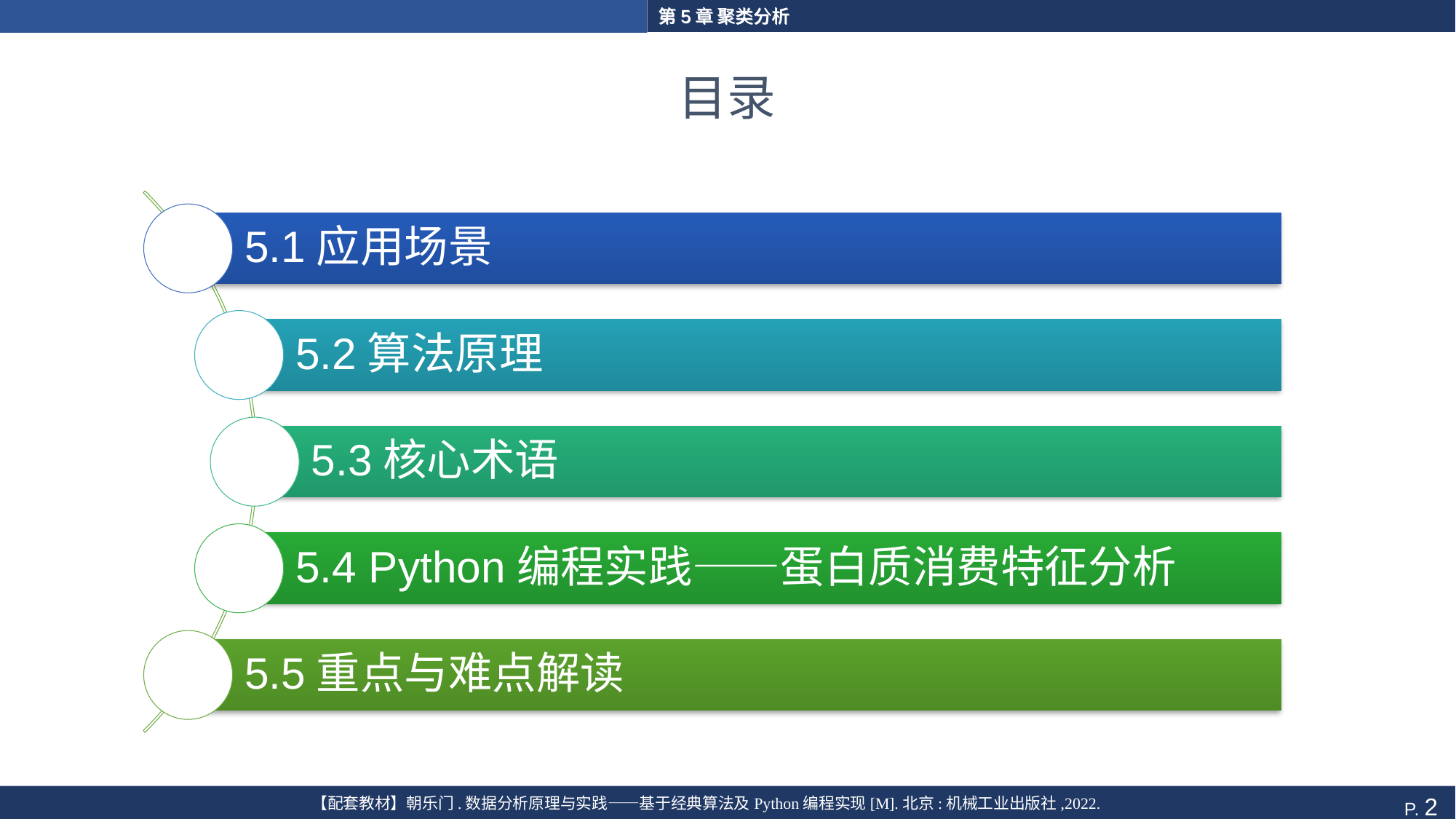

第5章 聚类分析
# 目录
5.1应用场景
5.2算法原理
5.3核心术语
5.4 Python编程实践——蛋白质消费特征分析
5.5重点与难点解读